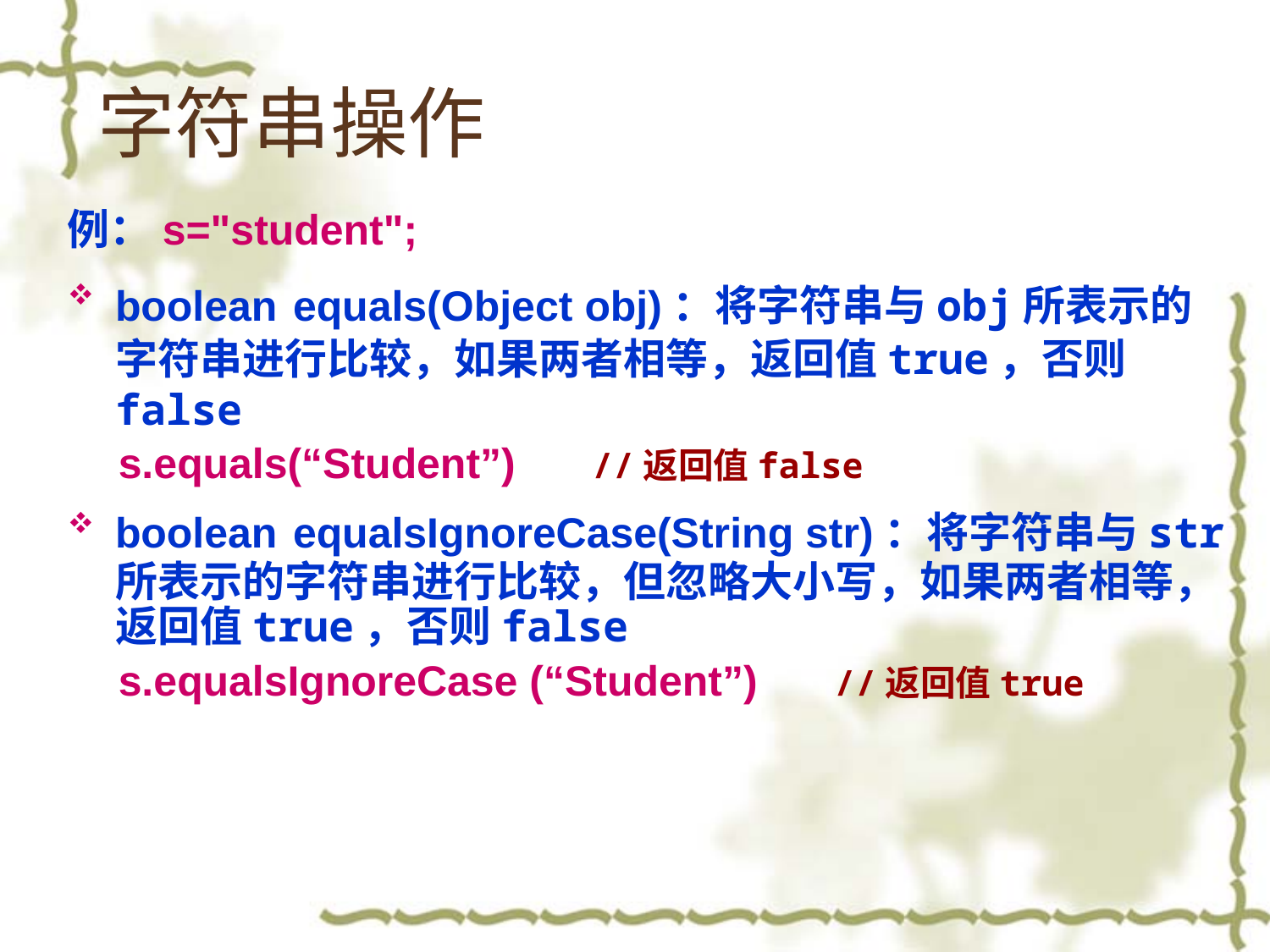

# 字符串操作
例：s="student";
boolean equals(Object obj)：将字符串与obj所表示的字符串进行比较，如果两者相等，返回值true，否则false
  s.equals(“Student”)   //返回值false
boolean equalsIgnoreCase(String str)：将字符串与str所表示的字符串进行比较，但忽略大小写，如果两者相等，返回值true，否则false
  s.equalsIgnoreCase (“Student”)   //返回值true